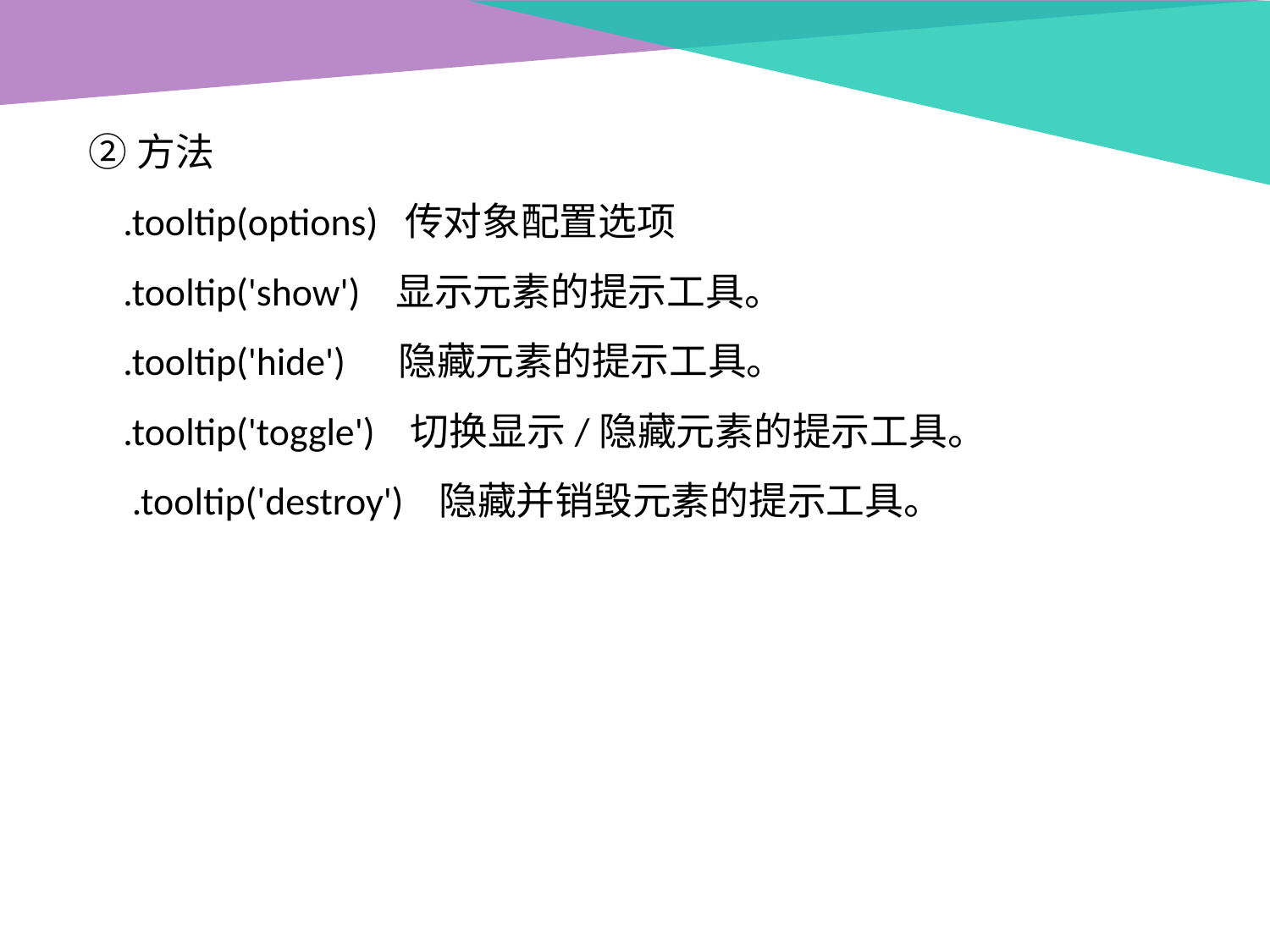

②方法
    .tooltip(options)  传对象配置选项
    .tooltip('show')   显示元素的提示工具。
    .tooltip('hide')     隐藏元素的提示工具。
    .tooltip('toggle')   切换显示/隐藏元素的提示工具。
     .tooltip('destroy')   隐藏并销毁元素的提示工具。